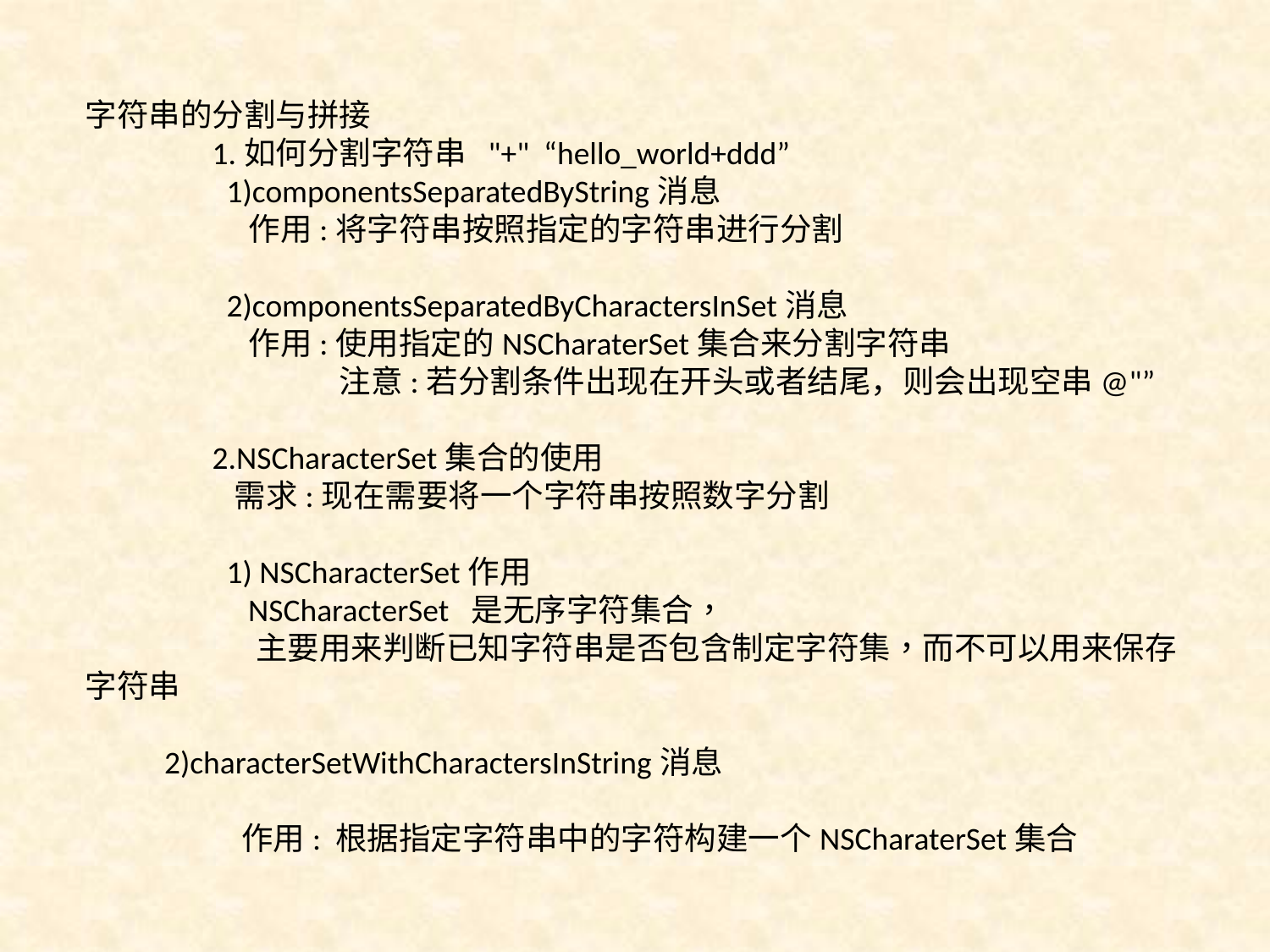

字符串的分割与拼接
	1.如何分割字符串  "+"  “hello_world+ddd”
	  1)componentsSeparatedByString消息
	    作用:将字符串按照指定的字符串进行分割

	  2)componentsSeparatedByCharactersInSet消息
	    作用:使用指定的NSCharaterSet集合来分割字符串
		注意:若分割条件出现在开头或者结尾，则会出现空串@"”

	2.NSCharacterSet集合的使用
	  需求:现在需要将一个字符串按照数字分割

	  1) NSCharacterSet作用
	     NSCharacterSet  是无序字符集合，
	     主要用来判断已知字符串是否包含制定字符集，而不可以用来保存字符串

           2)characterSetWithCharactersInString消息

	   作用: 根据指定字符串中的字符构建一个NSCharaterSet集合